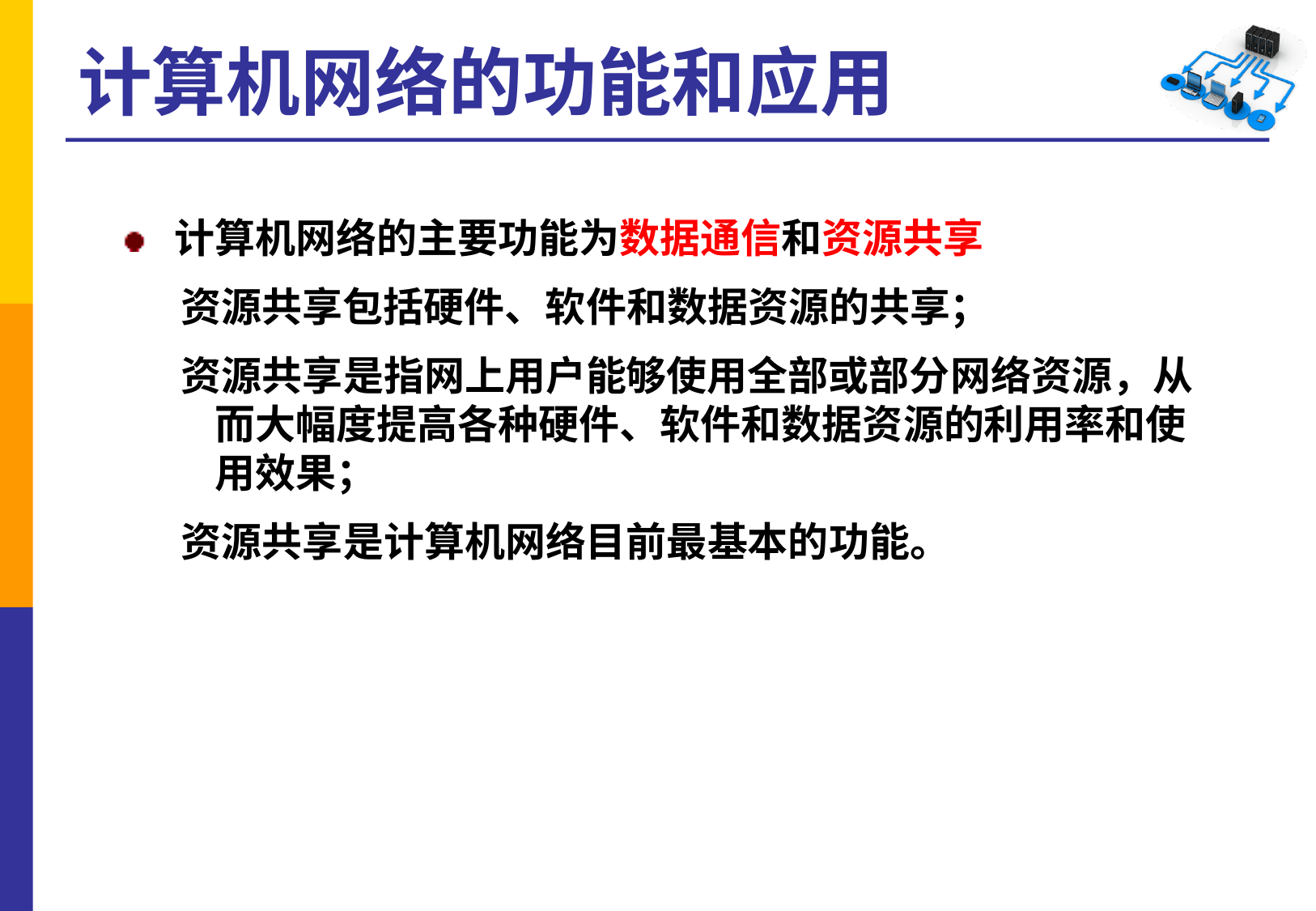

# 计算机网络的功能和应用
 计算机网络的主要功能为数据通信和资源共享
资源共享包括硬件、软件和数据资源的共享；
资源共享是指网上用户能够使用全部或部分网络资源，从而大幅度提高各种硬件、软件和数据资源的利用率和使用效果；
资源共享是计算机网络目前最基本的功能。